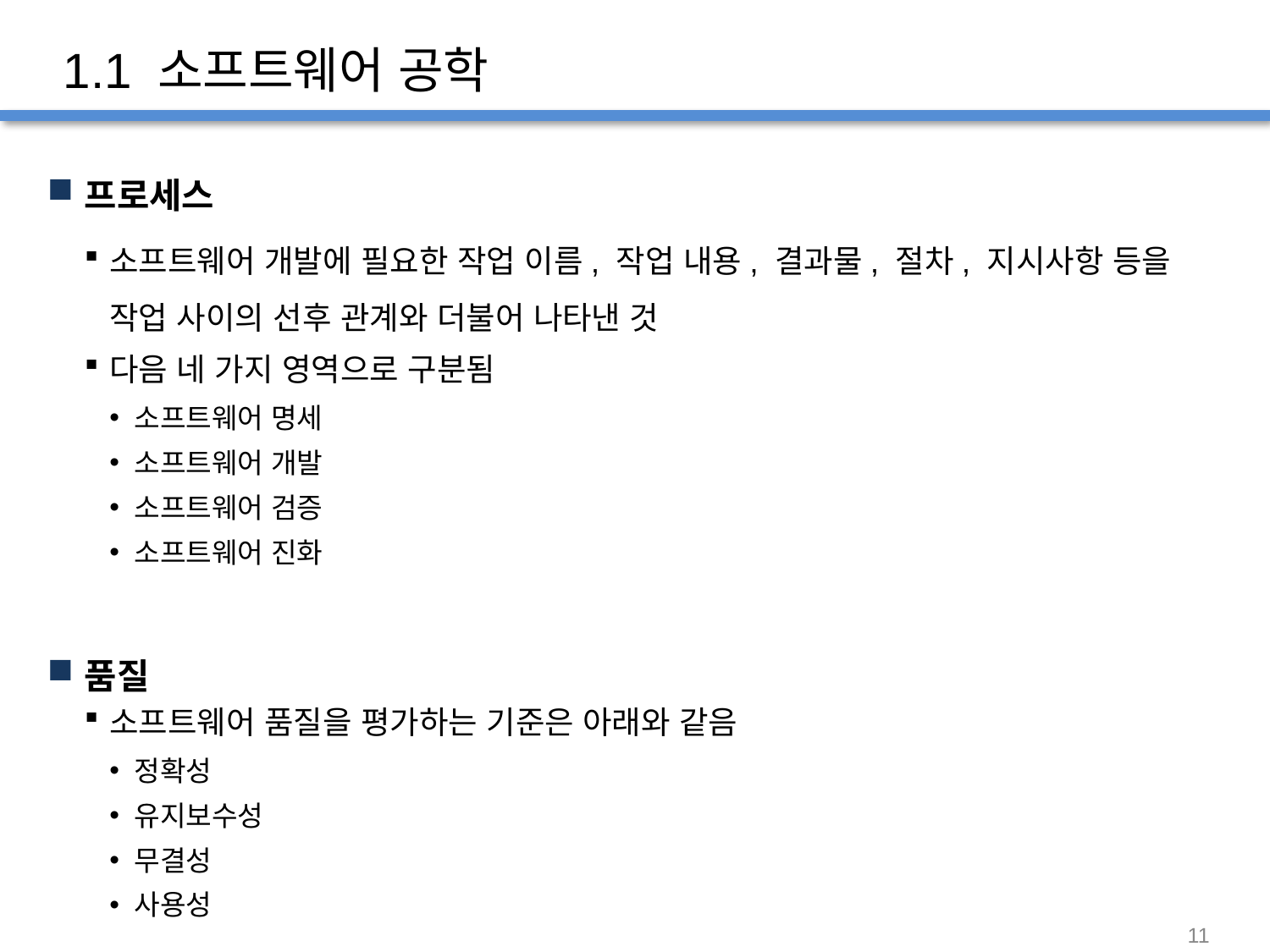

1.1 소프트웨어 공학
프로세스
소프트웨어 개발에 필요한 작업 이름, 작업 내용, 결과물, 절차, 지시사항 등을 작업 사이의 선후 관계와 더불어 나타낸 것
다음 네 가지 영역으로 구분됨
소프트웨어 명세
소프트웨어 개발
소프트웨어 검증
소프트웨어 진화

품질
소프트웨어 품질을 평가하는 기준은 아래와 같음
정확성
유지보수성
무결성
사용성

11